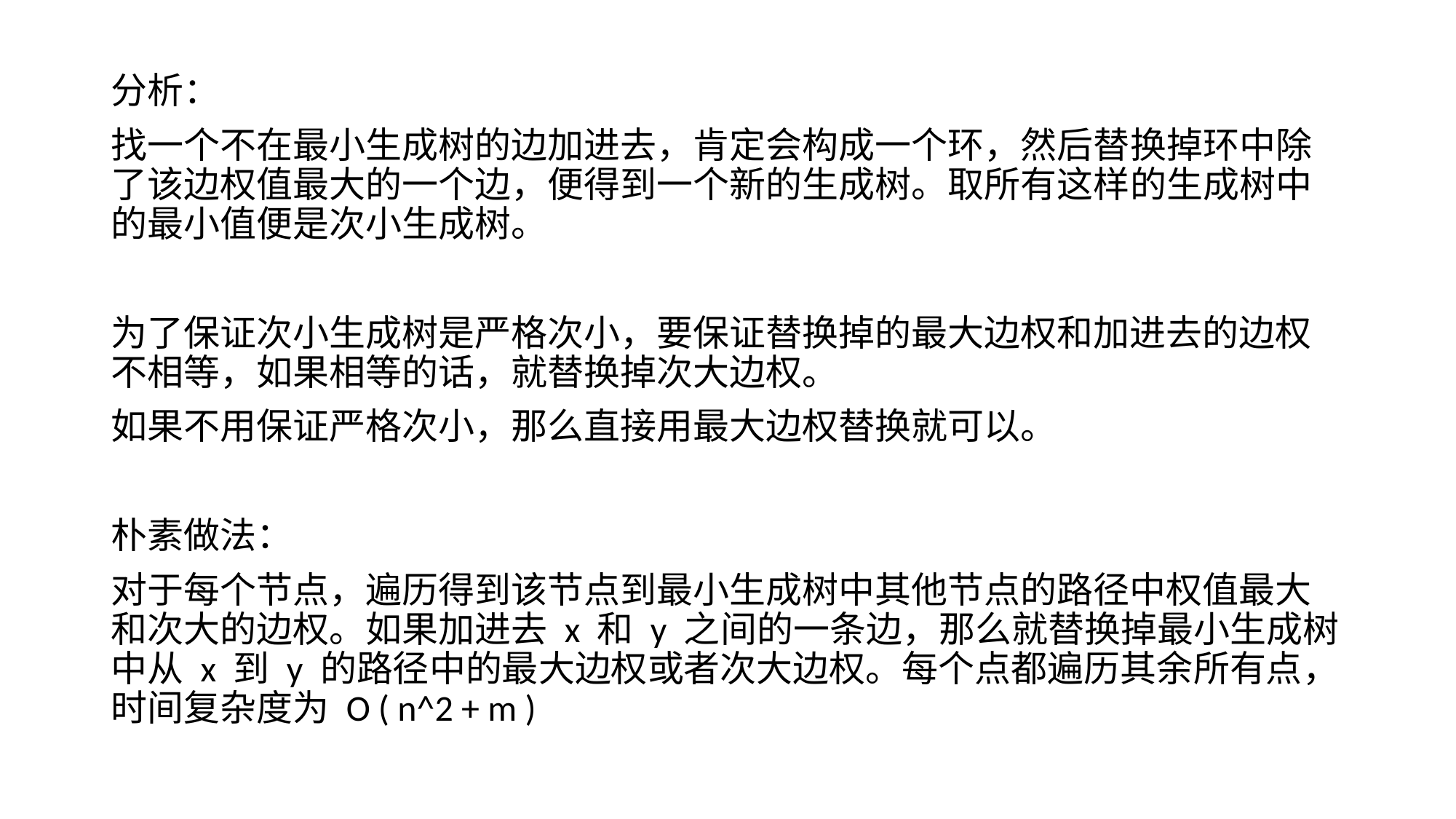

分析：
找一个不在最小生成树的边加进去，肯定会构成一个环，然后替换掉环中除了该边权值最大的一个边，便得到一个新的生成树。取所有这样的生成树中的最小值便是次小生成树。

为了保证次小生成树是严格次小，要保证替换掉的最大边权和加进去的边权不相等，如果相等的话，就替换掉次大边权。
如果不用保证严格次小，那么直接用最大边权替换就可以。

朴素做法：
对于每个节点，遍历得到该节点到最小生成树中其他节点的路径中权值最大和次大的边权。如果加进去 x 和 y 之间的一条边，那么就替换掉最小生成树中从 x 到 y 的路径中的最大边权或者次大边权。每个点都遍历其余所有点，时间复杂度为 O ( n^2 + m )